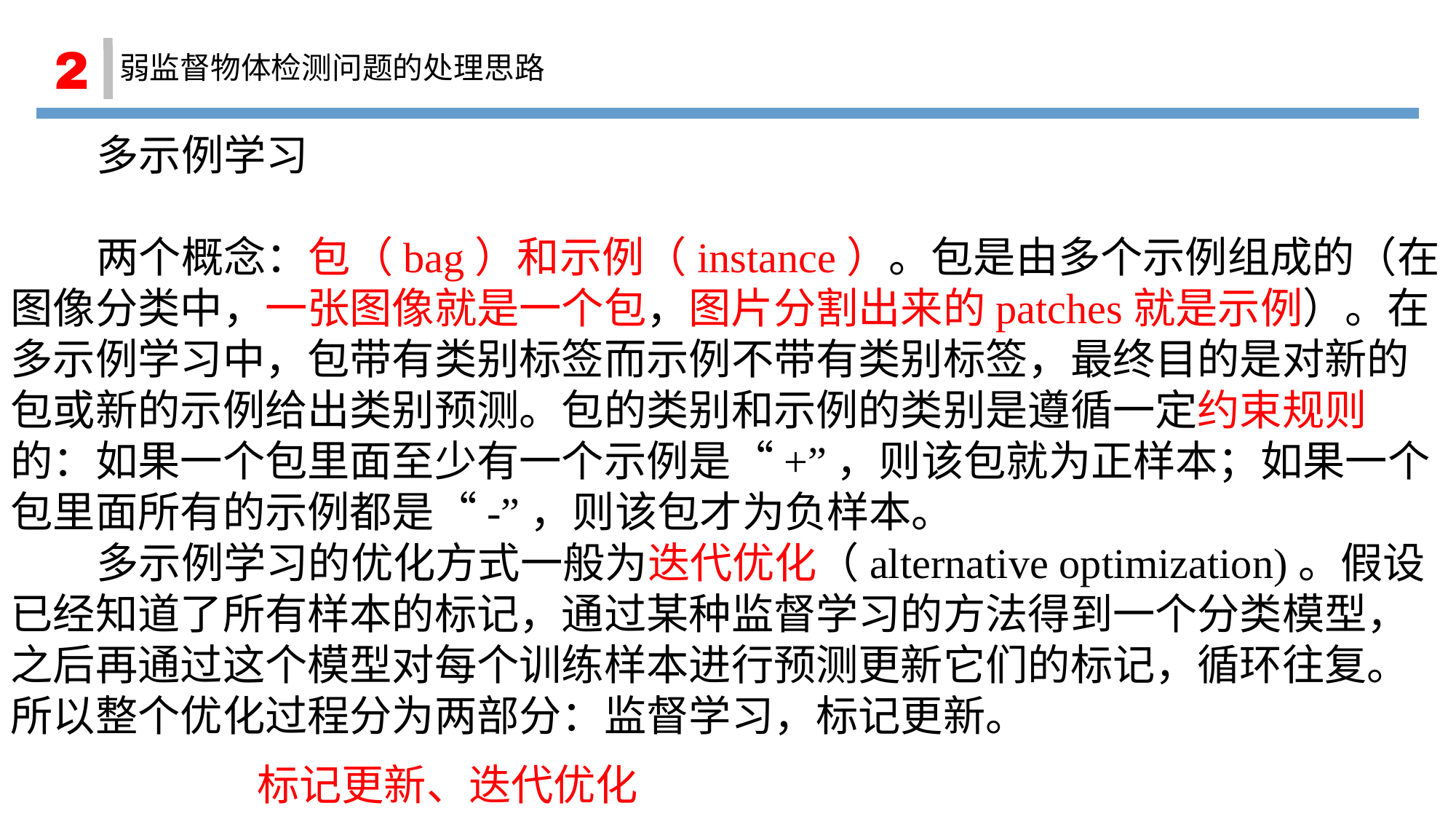

2

弱监督物体检测问题的处理思路
        多示例学习

        两个概念：包（bag）和示例（instance）。包是由多个示例组成的（在图像分类中，一张图像就是一个包，图片分割出来的patches就是示例）。在多示例学习中，包带有类别标签而示例不带有类别标签，最终目的是对新的包或新的示例给出类别预测。包的类别和示例的类别是遵循一定约束规则的：如果一个包里面至少有一个示例是“+”，则该包就为正样本；如果一个包里面所有的示例都是“-”，则该包才为负样本。
        多示例学习的优化方式一般为迭代优化（alternative optimization)。假设已经知道了所有样本的标记，通过某种监督学习的方法得到一个分类模型，之后再通过这个模型对每个训练样本进行预测更新它们的标记，循环往复。所以整个优化过程分为两部分：监督学习，标记更新。
标记更新、迭代优化